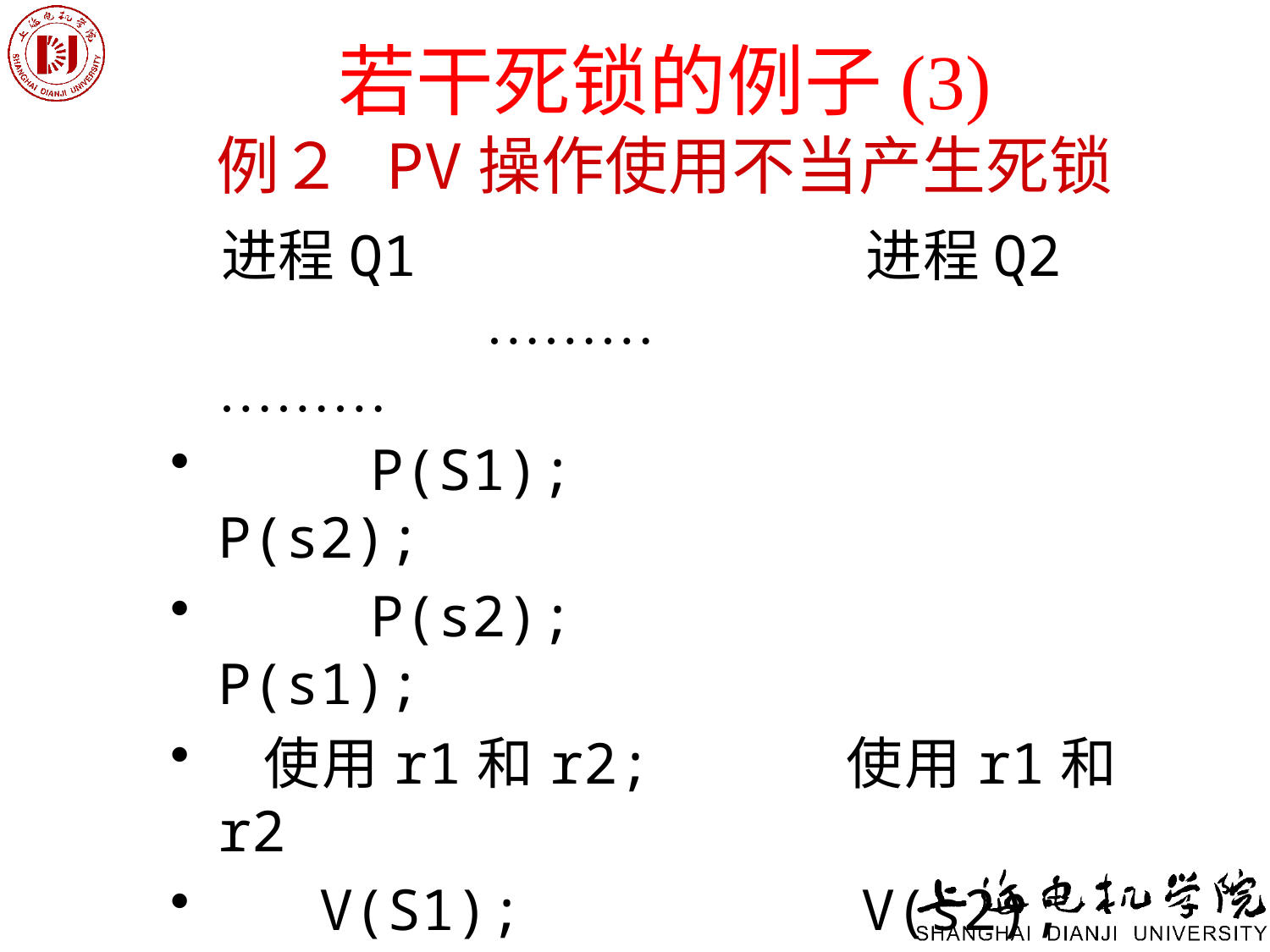

# 若干死锁的例子(3) 例２  PV操作使用不当产生死锁
  	进程Q1           	进程Q2    		………           ………
   P(S1);            P(s2);
   P(s2);            P(s1);
  使用r1和r2;     使用r1和r2
   V(S1);     	    V(s2);
   V(S2);     	    V(S1);